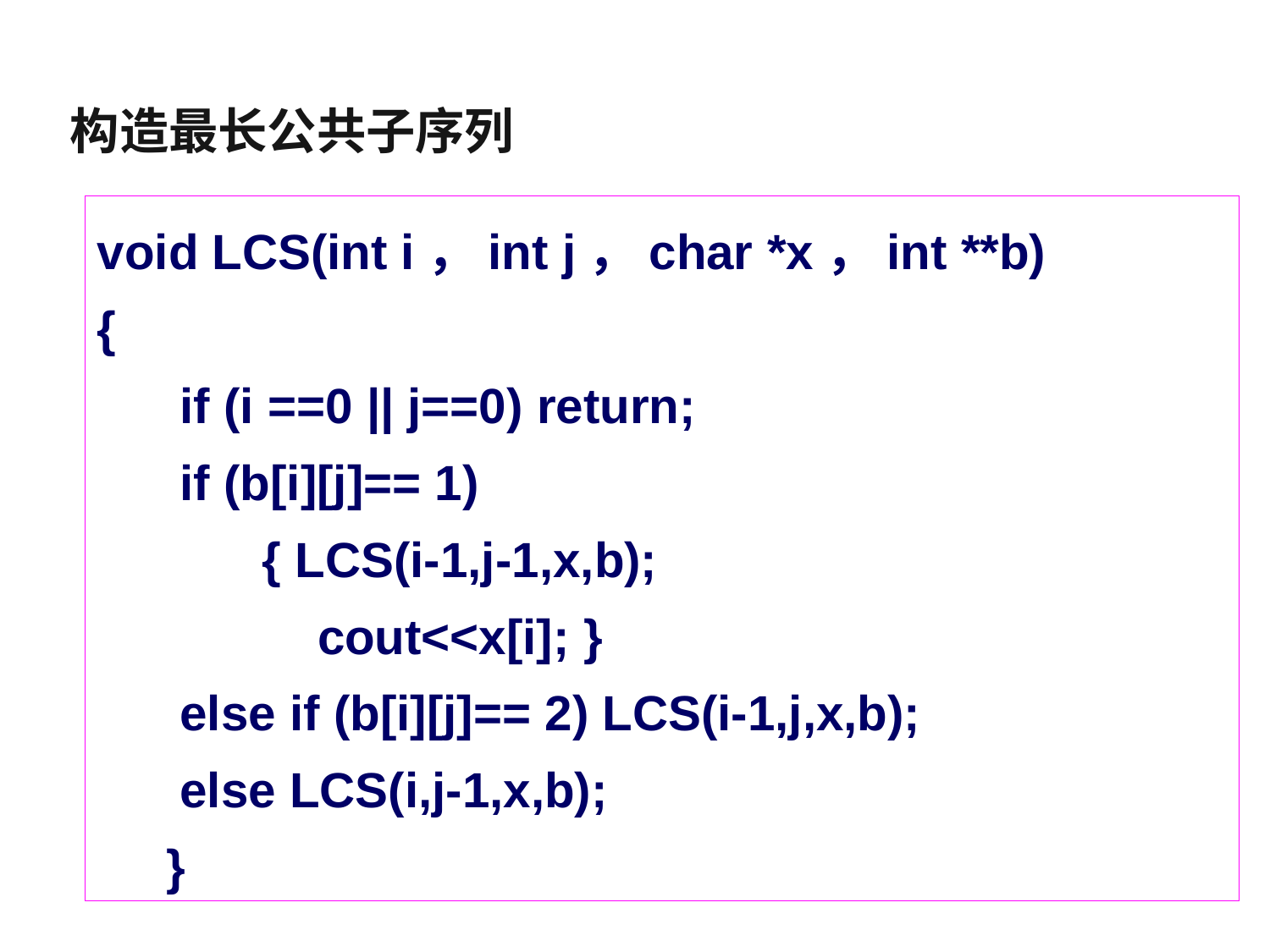

构造最长公共子序列
void LCS(int i，int j，char *x，int **b)
{
      if (i ==0 || j==0) return;
      if (b[i][j]== 1)
            { LCS(i-1,j-1,x,b);
                cout<<x[i]; }
      else if (b[i][j]== 2) LCS(i-1,j,x,b);
      else LCS(i,j-1,x,b);
     }